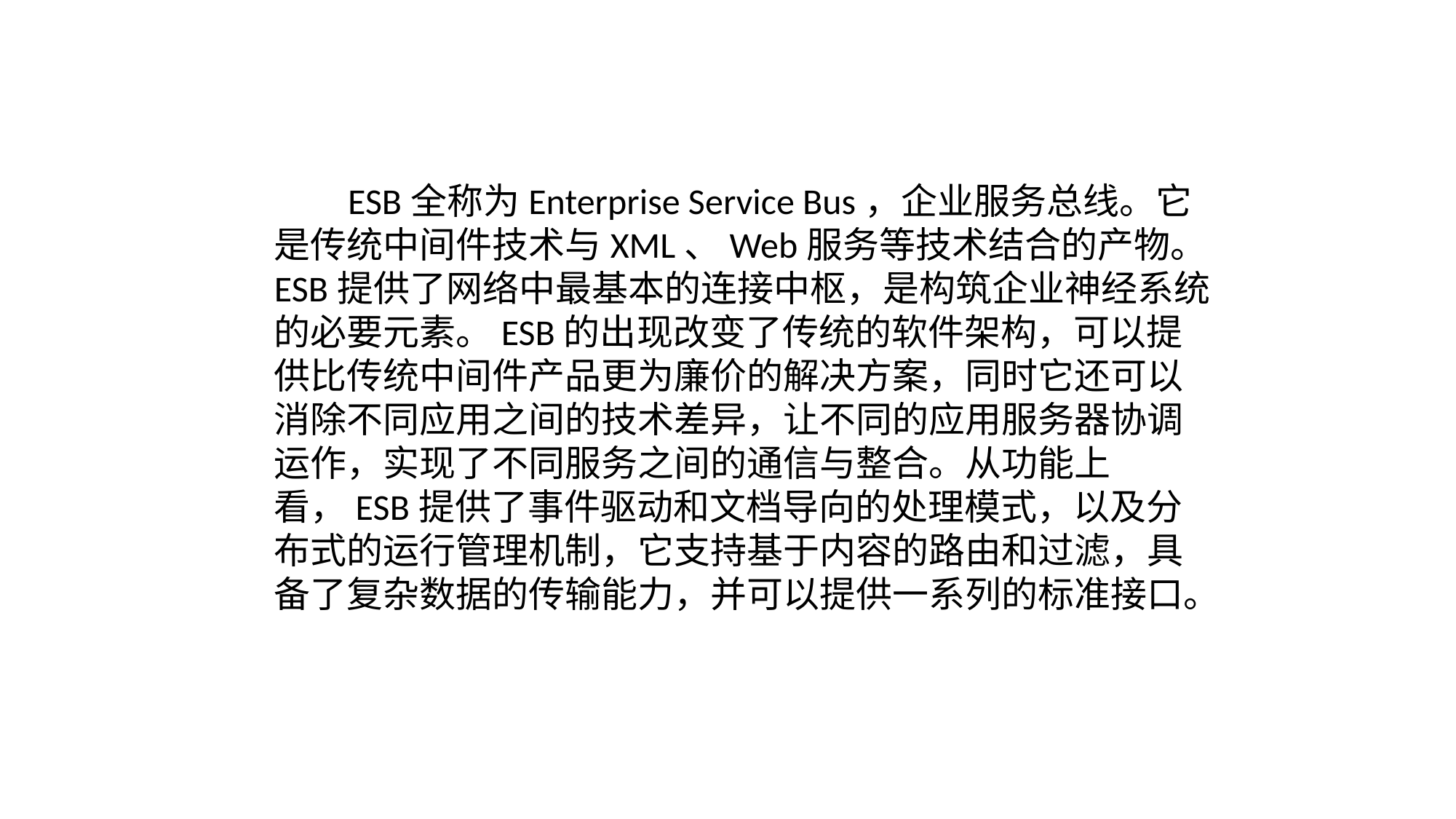

ESB全称为Enterprise Service Bus，企业服务总线。它是传统中间件技术与XML、Web服务等技术结合的产物。ESB提供了网络中最基本的连接中枢，是构筑企业神经系统的必要元素。ESB的出现改变了传统的软件架构，可以提供比传统中间件产品更为廉价的解决方案，同时它还可以消除不同应用之间的技术差异，让不同的应用服务器协调运作，实现了不同服务之间的通信与整合。从功能上看，ESB提供了事件驱动和文档导向的处理模式，以及分布式的运行管理机制，它支持基于内容的路由和过滤，具备了复杂数据的传输能力，并可以提供一系列的标准接口。